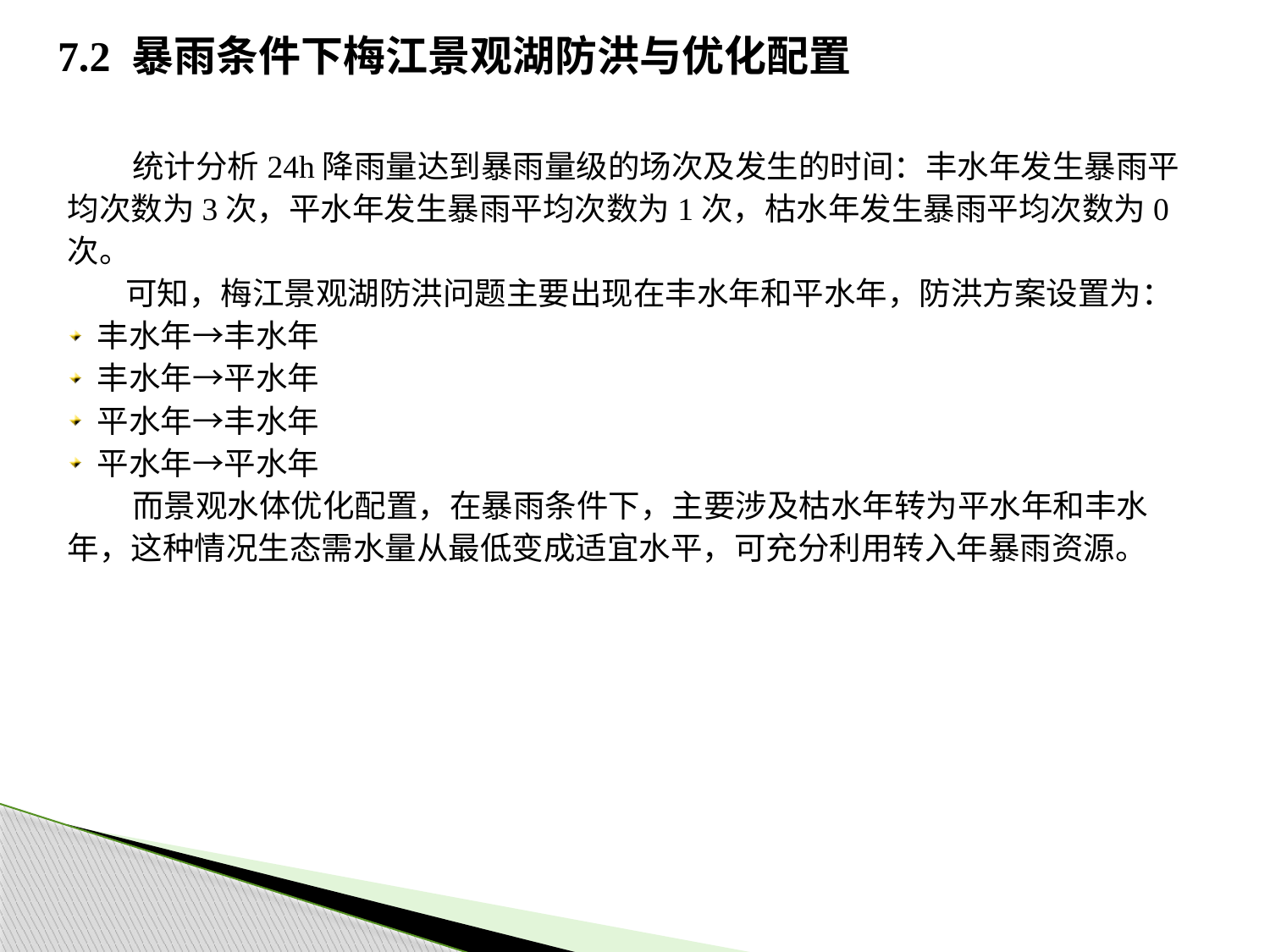

# 7.2 暴雨条件下梅江景观湖防洪与优化配置
        统计分析24h降雨量达到暴雨量级的场次及发生的时间：丰水年发生暴雨平均次数为3次，平水年发生暴雨平均次数为1次，枯水年发生暴雨平均次数为0次。
       可知，梅江景观湖防洪问题主要出现在丰水年和平水年，防洪方案设置为：
丰水年→丰水年
丰水年→平水年
平水年→丰水年
平水年→平水年
        而景观水体优化配置，在暴雨条件下，主要涉及枯水年转为平水年和丰水年，这种情况生态需水量从最低变成适宜水平，可充分利用转入年暴雨资源。